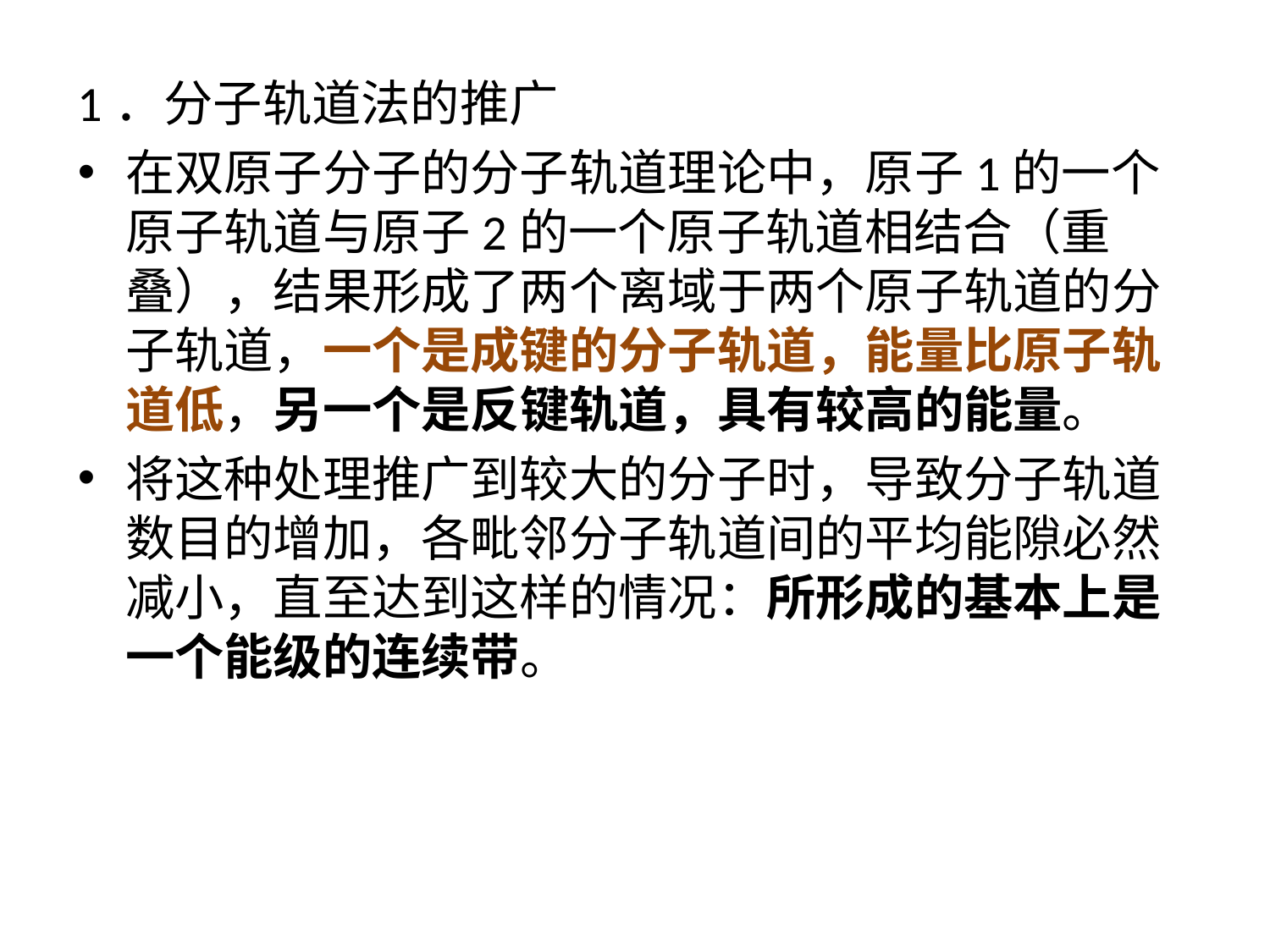

1．分子轨道法的推广
在双原子分子的分子轨道理论中，原子1的一个原子轨道与原子2的一个原子轨道相结合（重叠），结果形成了两个离域于两个原子轨道的分子轨道，一个是成键的分子轨道，能量比原子轨道低，另一个是反键轨道，具有较高的能量。
将这种处理推广到较大的分子时，导致分子轨道数目的增加，各毗邻分子轨道间的平均能隙必然减小，直至达到这样的情况：所形成的基本上是一个能级的连续带。